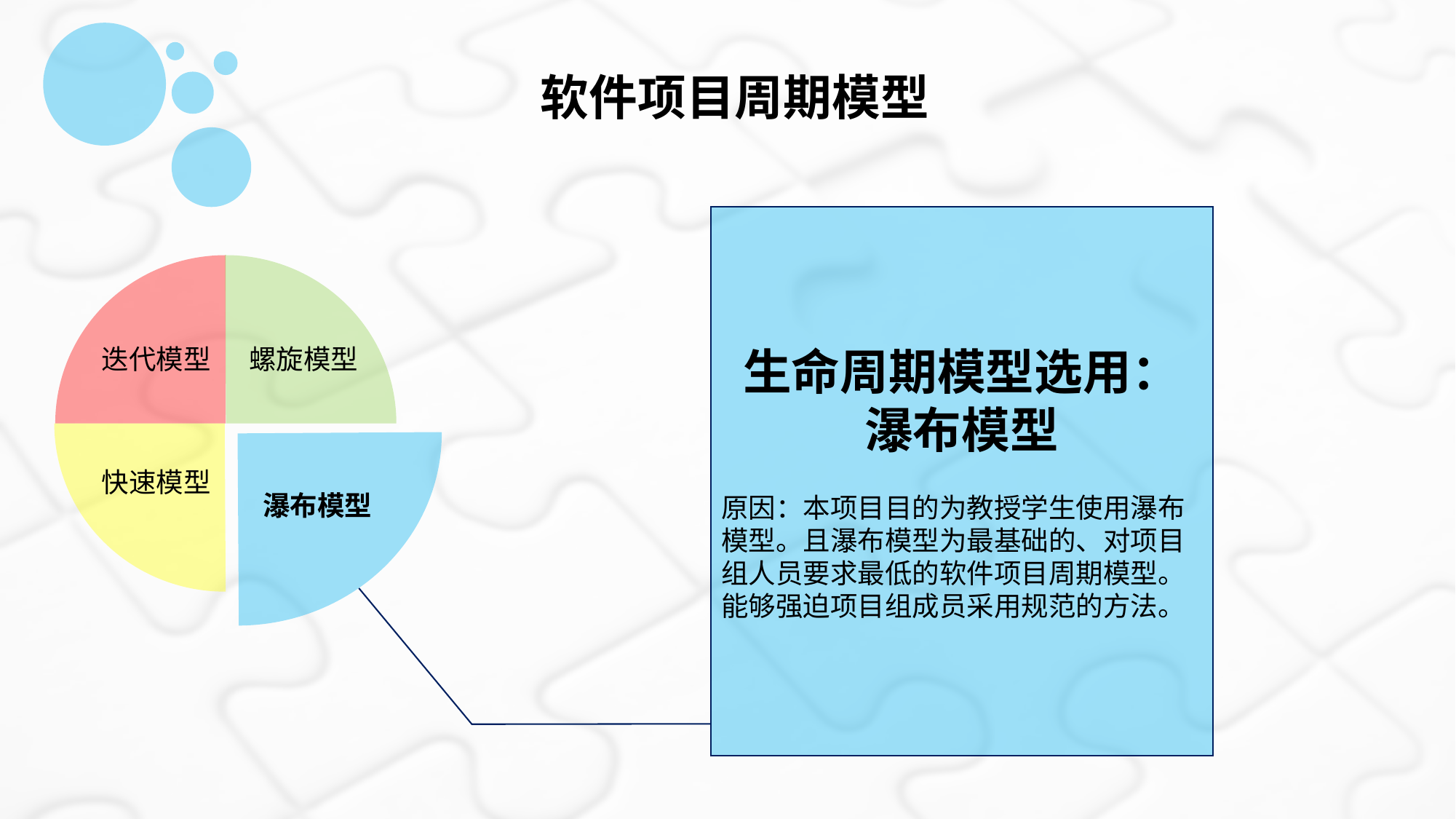

软件项目周期模型
生命周期模型选用：瀑布模型

原因：本项目目的为教授学生使用瀑布模型。且瀑布模型为最基础的、对项目组人员要求最低的软件项目周期模型。能够强迫项目组成员采用规范的方法。

迭代模型
螺旋模型
快速模型
瀑布模型